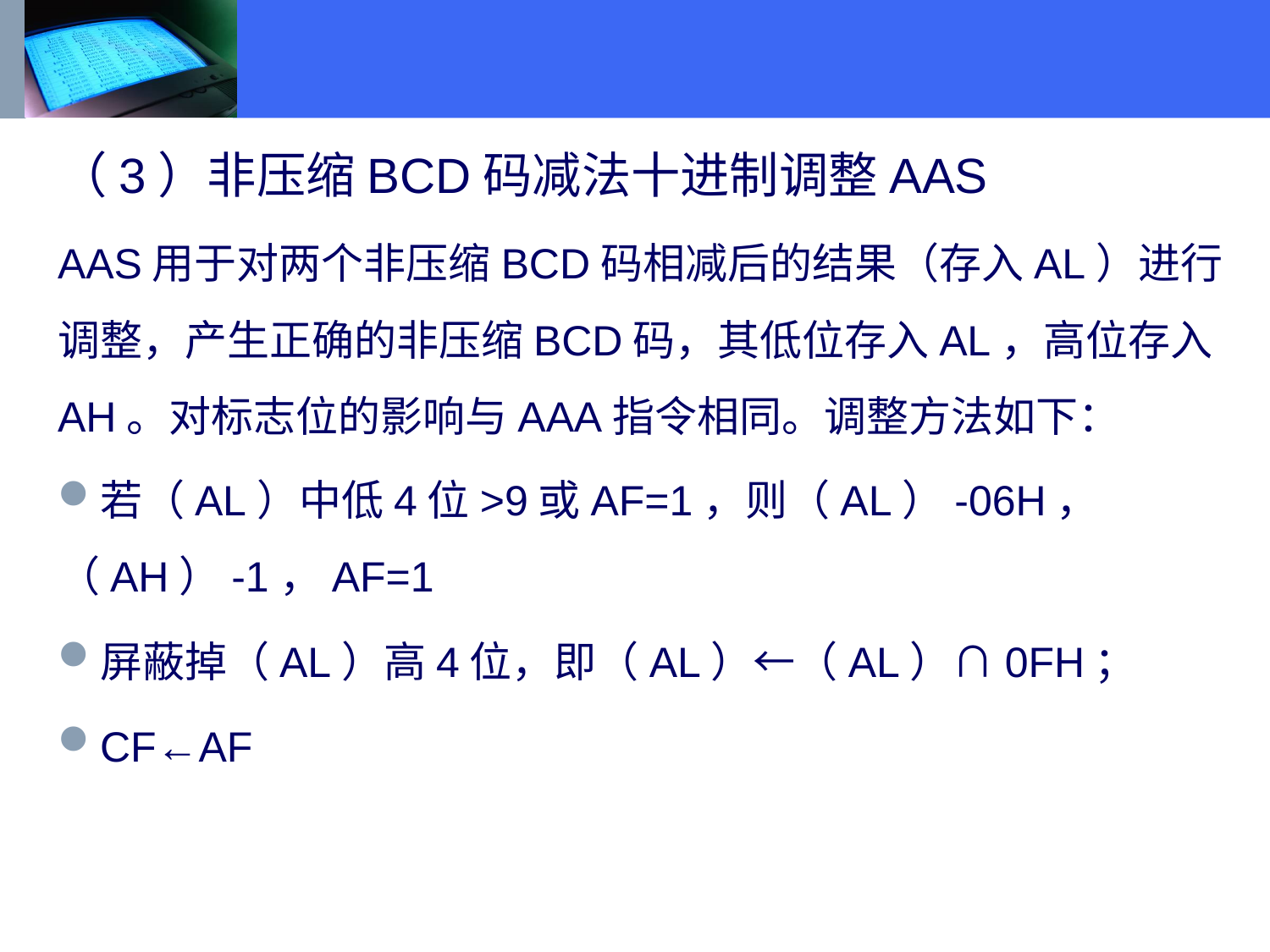

（3）非压缩BCD码减法十进制调整AAS
AAS用于对两个非压缩BCD码相减后的结果（存入AL）进行调整，产生正确的非压缩BCD码，其低位存入AL，高位存入AH。对标志位的影响与AAA指令相同。调整方法如下：
若（AL）中低4位>9或AF=1，则（AL）-06H，（AH）-1，AF=1
屏蔽掉（AL）高4位，即（AL）←（AL）∩0FH；
CF←AF